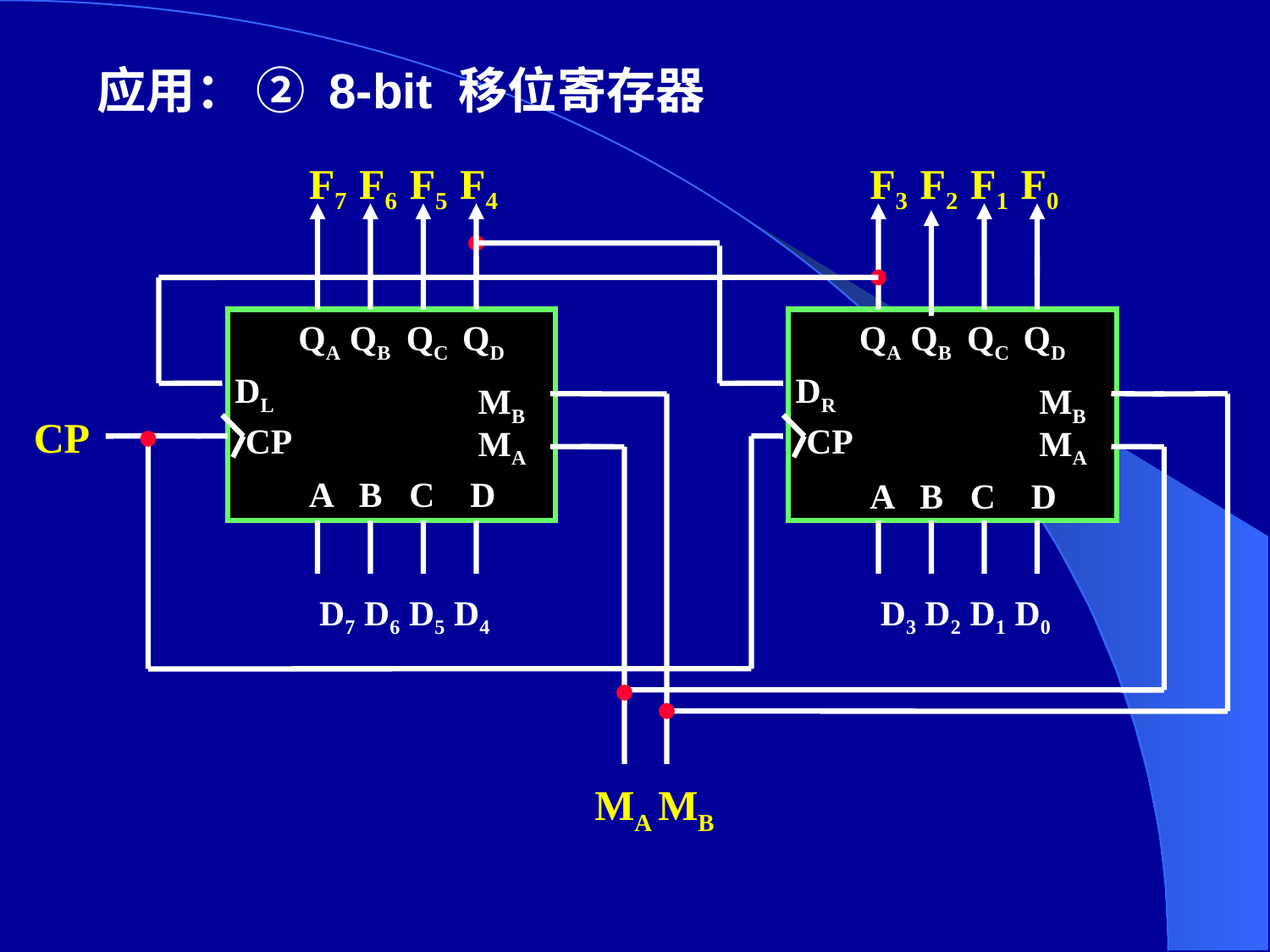

应用： ② 8-bit 移位寄存器
F7  F6  F5  F4
F3  F2  F1  F0

QA  QB   QC  QD

QA  QB   QC  QD
DL
DR
MB
MB

CP
CP
CP

MA

MA

A   B   C    D
A   B   C    D

D7 D6 D5 D4
D3 D2 D1 D0

MA
MB